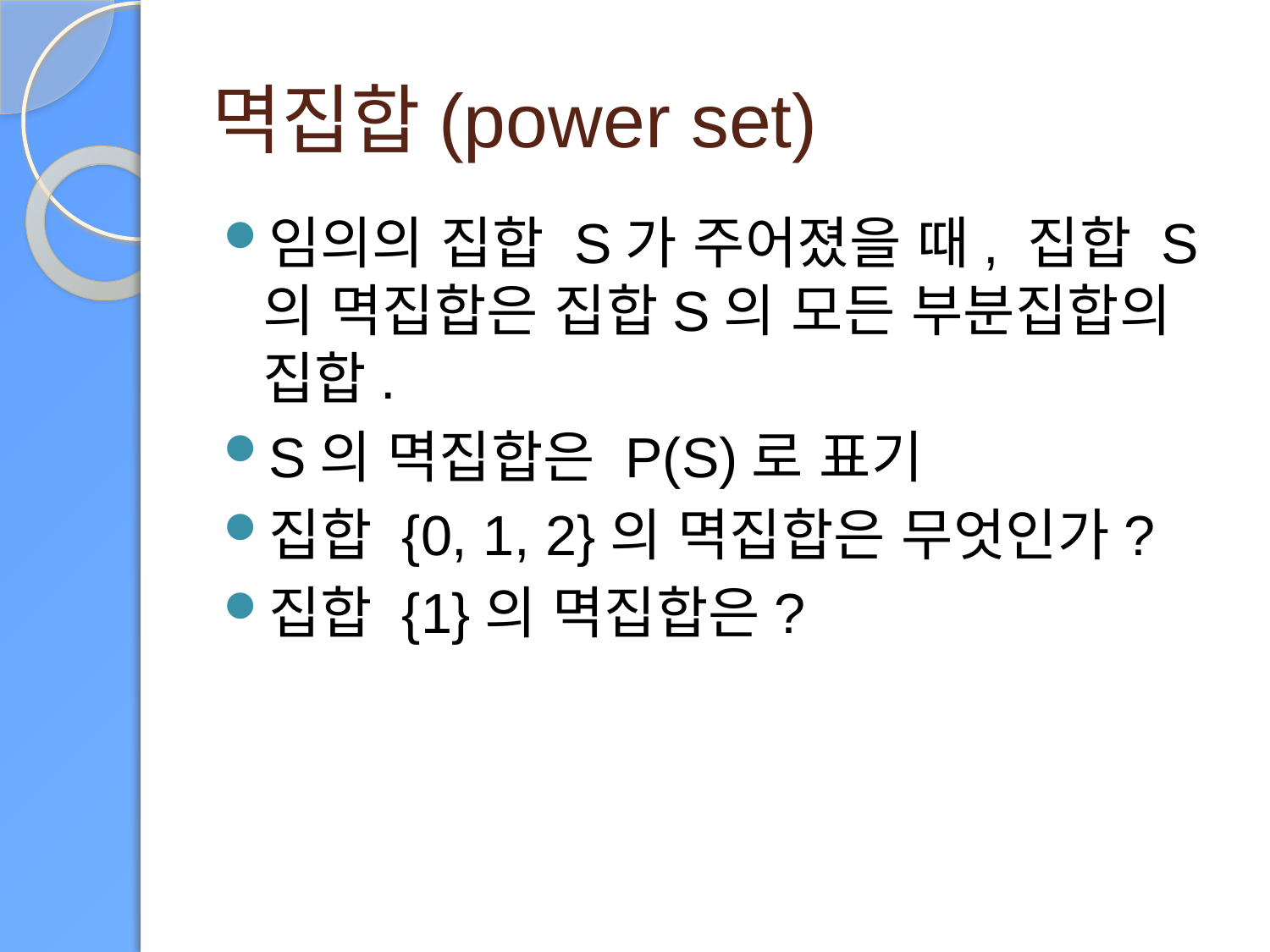

# 멱집합(power set)
임의의 집합 S가 주어졌을 때, 집합 S의 멱집합은 집합S의 모든 부분집합의 집합.
S의 멱집합은 P(S)로 표기
집합 {0, 1, 2}의 멱집합은 무엇인가?
집합 {1}의 멱집합은?